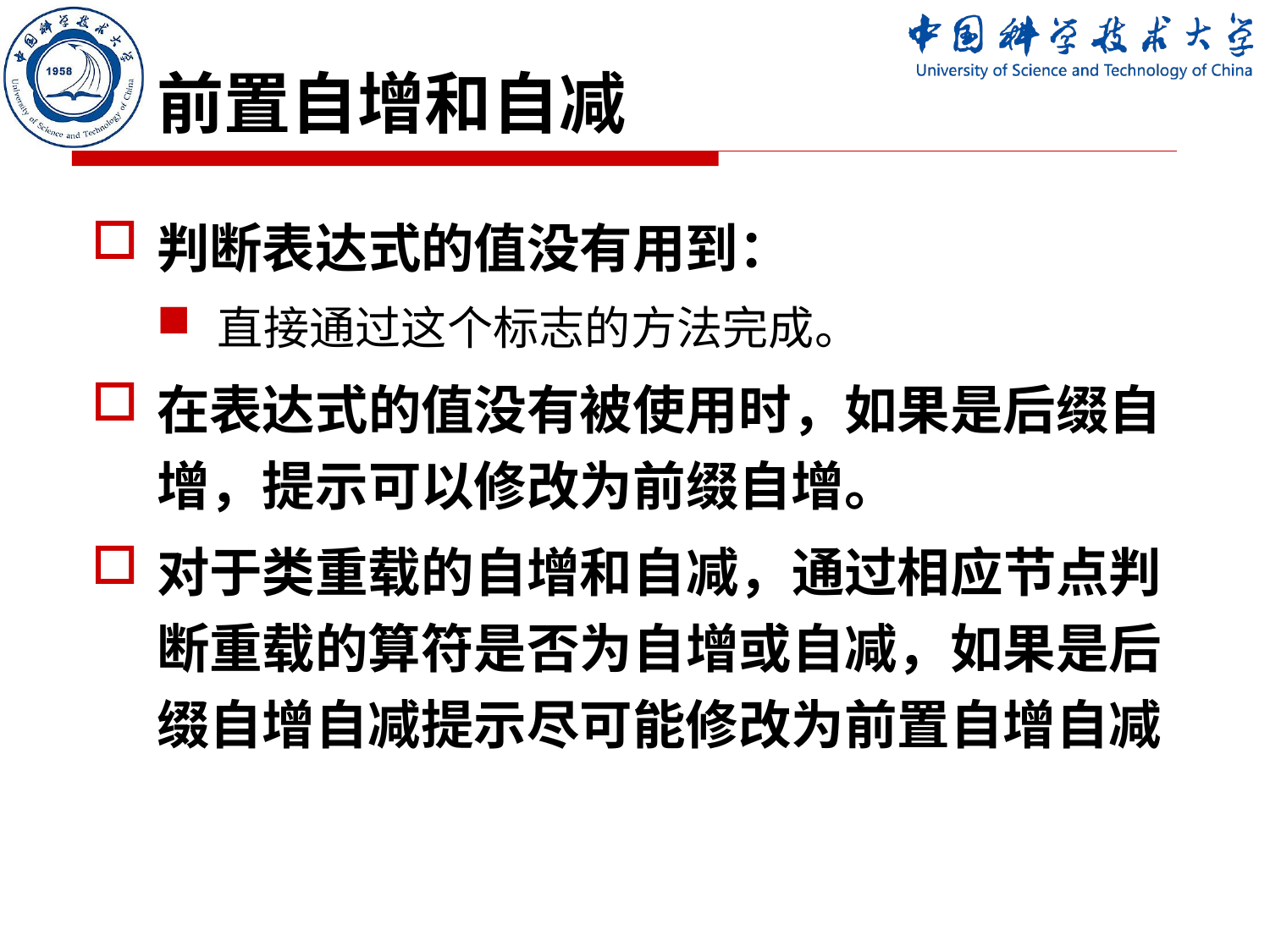

# 前置自增和自减
判断表达式的值没有用到：
直接通过这个标志的方法完成。
在表达式的值没有被使用时，如果是后缀自增，提示可以修改为前缀自增。
对于类重载的自增和自减，通过相应节点判断重载的算符是否为自增或自减，如果是后缀自增自减提示尽可能修改为前置自增自减

39